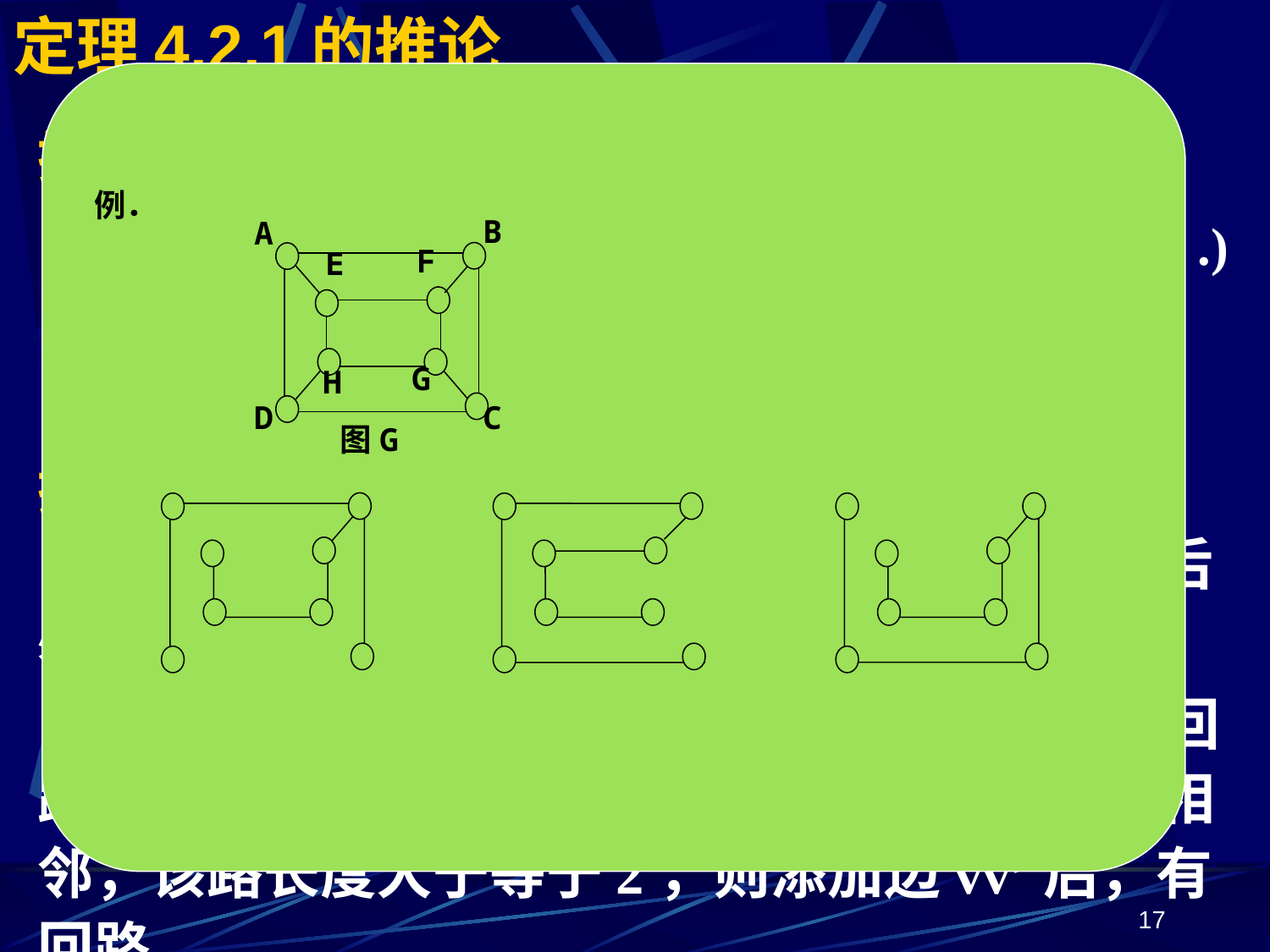

# 定理4.2.1的推论

例．
B
A
F
E

G
H
D
C

图G
推论1  任意有限连通图必有一支撑子图是树。
    (提示：去掉图中每个回路中的任意一条边即可.)
    今后，此支撑子图称为母图的支撑树。
推论2  若G’是有限图G的支撑树，vv’为G中一边，且vv’不在G’中，则G’添上边vv’后必有回路.
    提示：根据1) ⇒ 3) ，G’是树，G’连通无回路,恰有一条从v到v’的简单路，且由vv’不相邻，该路长度大于等于2，则添加边vv’后，有回路。
17